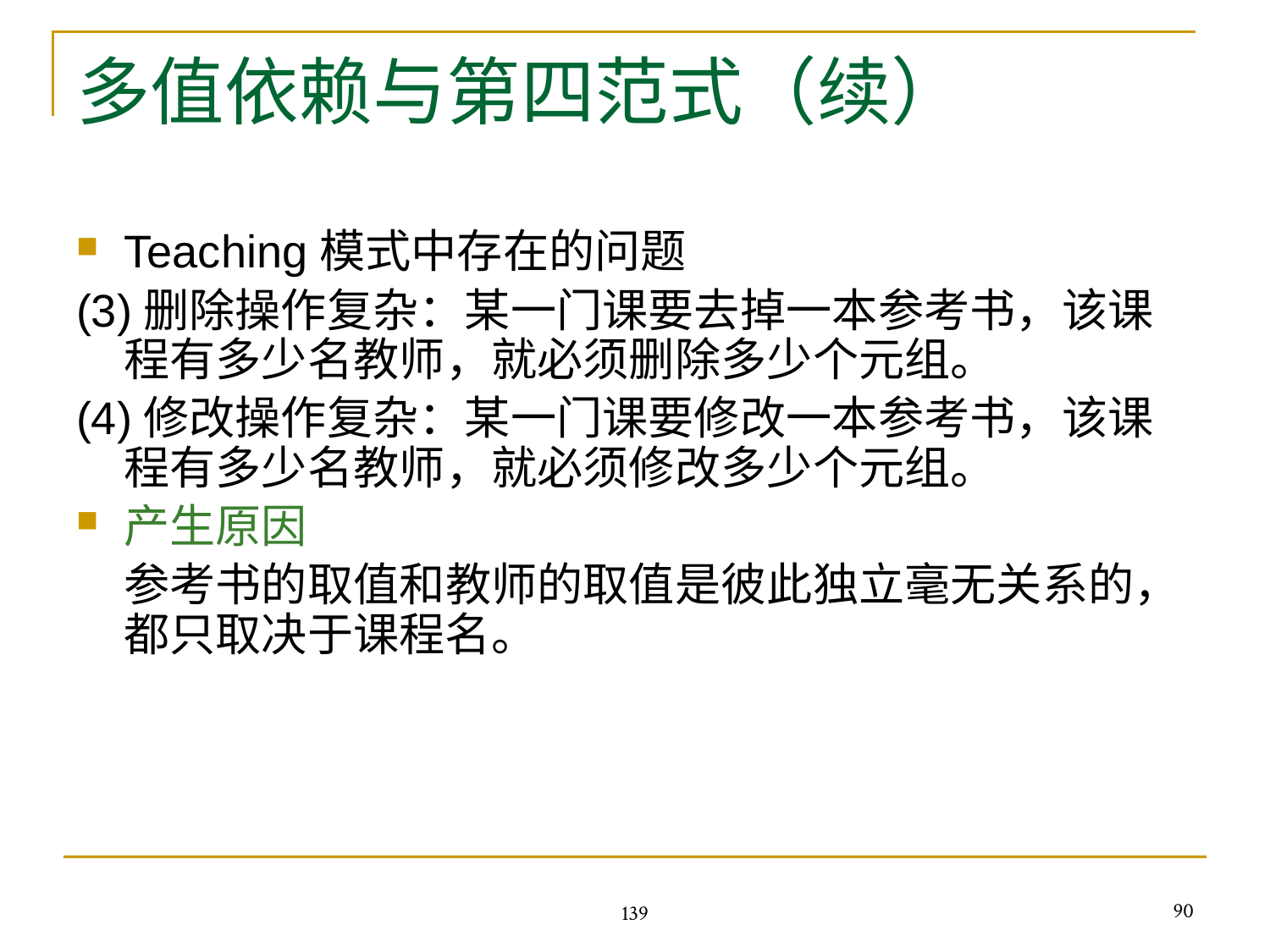

# 多值依赖与第四范式（续）
Teaching模式中存在的问题
(3)删除操作复杂：某一门课要去掉一本参考书，该课程有多少名教师，就必须删除多少个元组。
(4)修改操作复杂：某一门课要修改一本参考书，该课程有多少名教师，就必须修改多少个元组。
产生原因
	参考书的取值和教师的取值是彼此独立毫无关系的，都只取决于课程名。
90
139